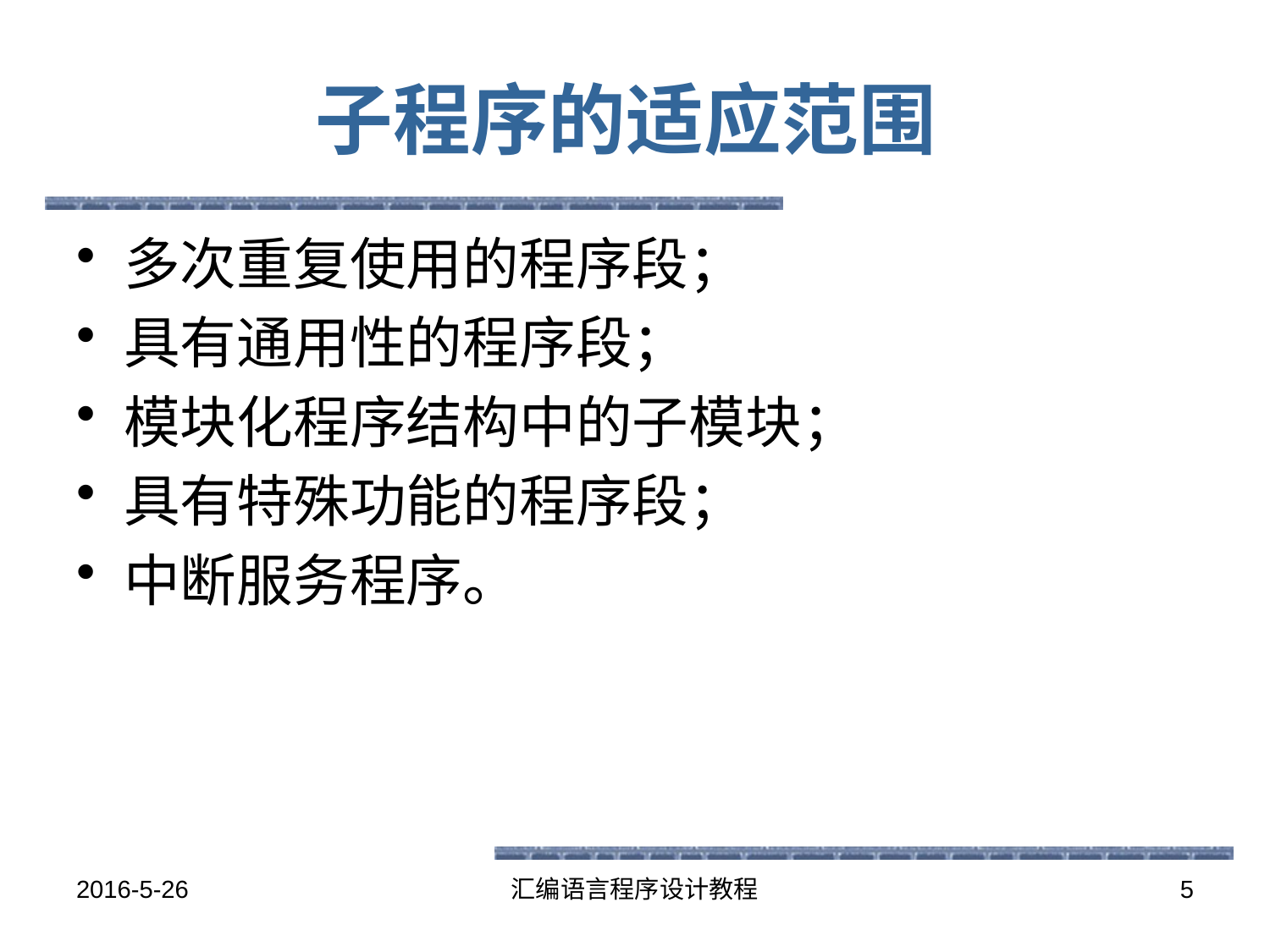

# 子程序的适应范围
多次重复使用的程序段；
具有通用性的程序段；
模块化程序结构中的子模块；
具有特殊功能的程序段；
中断服务程序。
2016-5-26
汇编语言程序设计教程
5